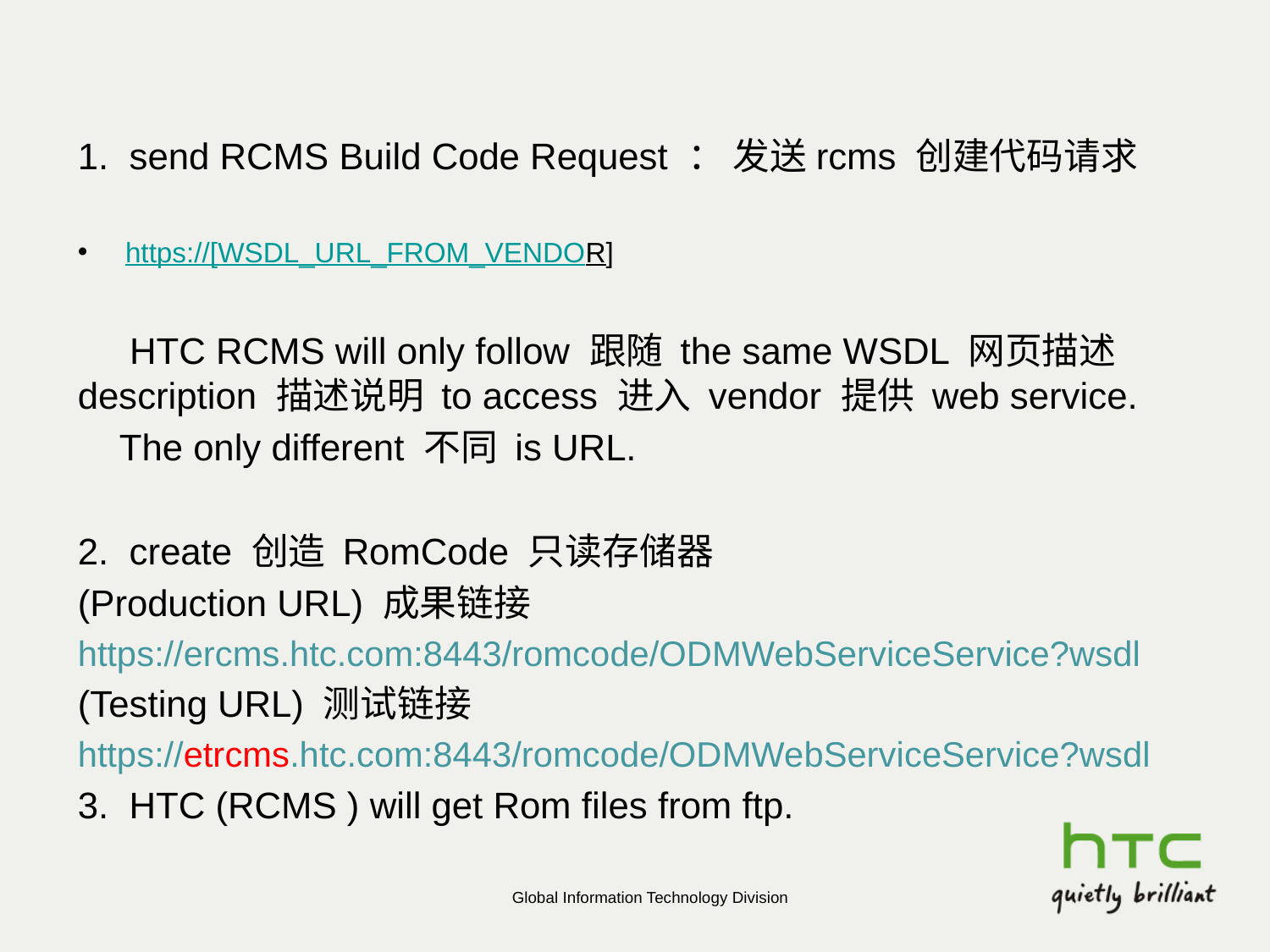

#
1.  send RCMS Build Code Request ： 发送rcms 创建代码请求

https://[WSDL_URL_FROM_VENDOR]

     HTC RCMS will only follow 跟随 the same WSDL 网页描述 description 描述说明 to access 进入 vendor 提供 web service.
    The only different 不同 is URL.

2.  create 创造 RomCode 只读存储器
(Production URL) 成果链接
https://ercms.htc.com:8443/romcode/ODMWebServiceService?wsdl
(Testing URL) 测试链接
https://etrcms.htc.com:8443/romcode/ODMWebServiceService?wsdl
3.  HTC (RCMS ) will get Rom files from ftp.